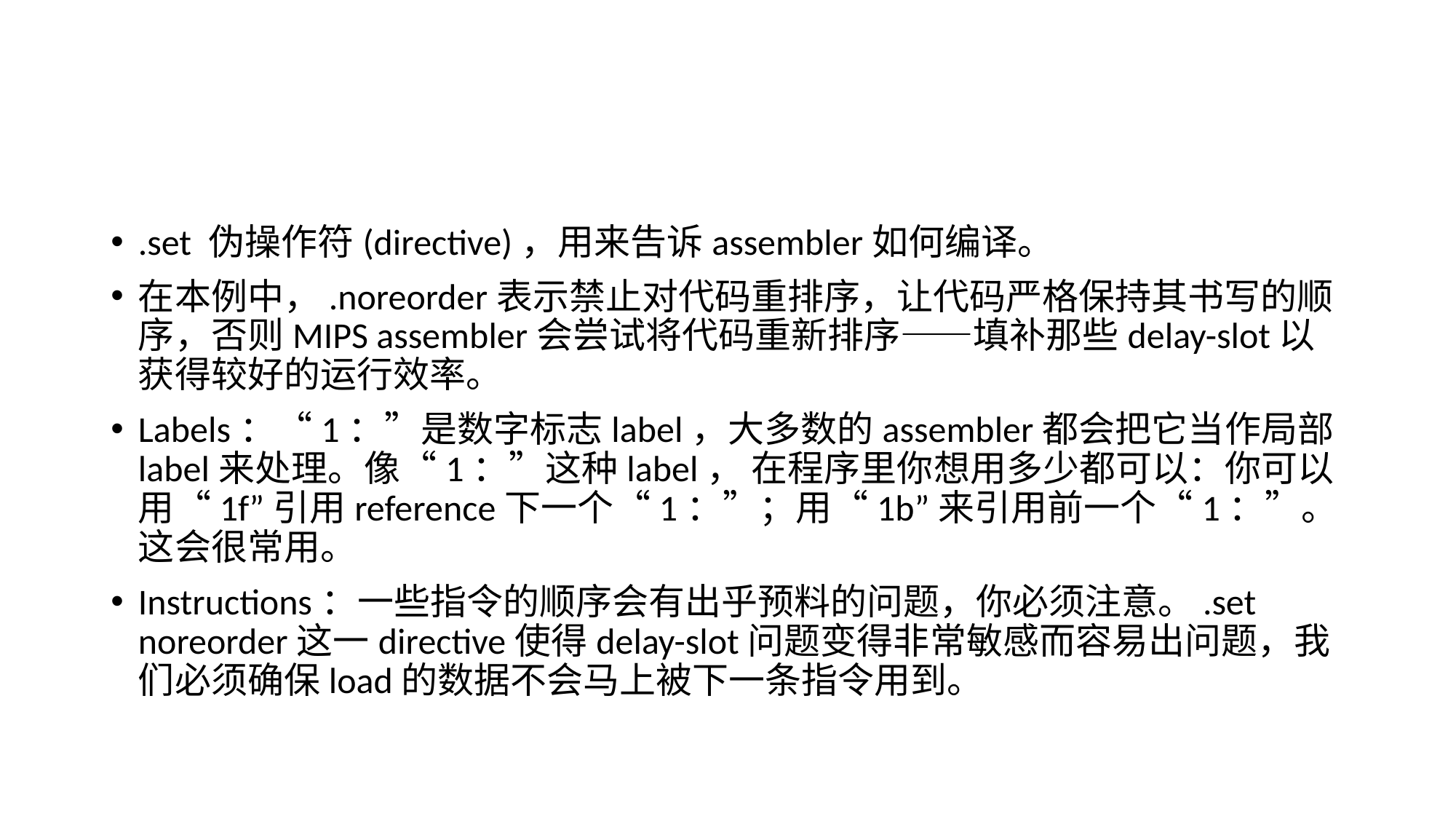

.set 伪操作符(directive)，用来告诉assembler如何编译。
在本例中，.noreorder表示禁止对代码重排序，让代码严格保持其书写的顺序，否则MIPS assembler会尝试将代码重新排序——填补那些delay-slot以获得较好的运行效率。
Labels：“1：”是数字标志label，大多数的assembler都会把它当作局部label来处理。像“1：”这种label， 在程序里你想用多少都可以：你可以用“1f”引用reference下一个“1：”；用“1b”来引用前一个“1：”。这会很常用。
Instructions：一些指令的顺序会有出乎预料的问题，你必须注意。.set noreorder这一directive使得delay-slot问题变得非常敏感而容易出问题，我们必须确保load的数据不会马上被下一条指令用到。